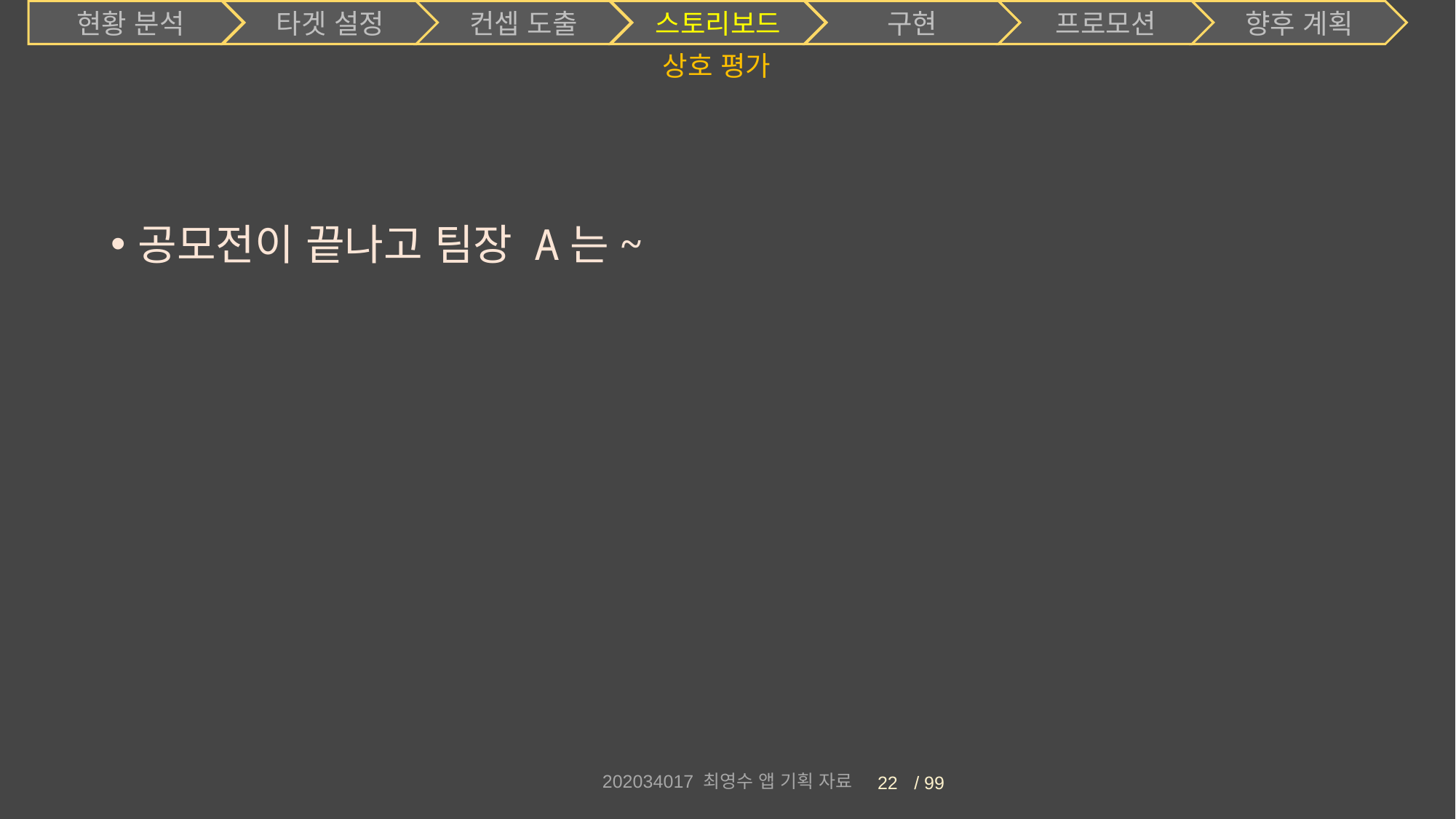

현황 분석
타겟 설정
컨셉 도출
스토리보드
구현
프로모션
향후 계획
# 상호 평가
공모전이 끝나고 팀장 A는~
202034017 최영수 앱 기획 자료
22